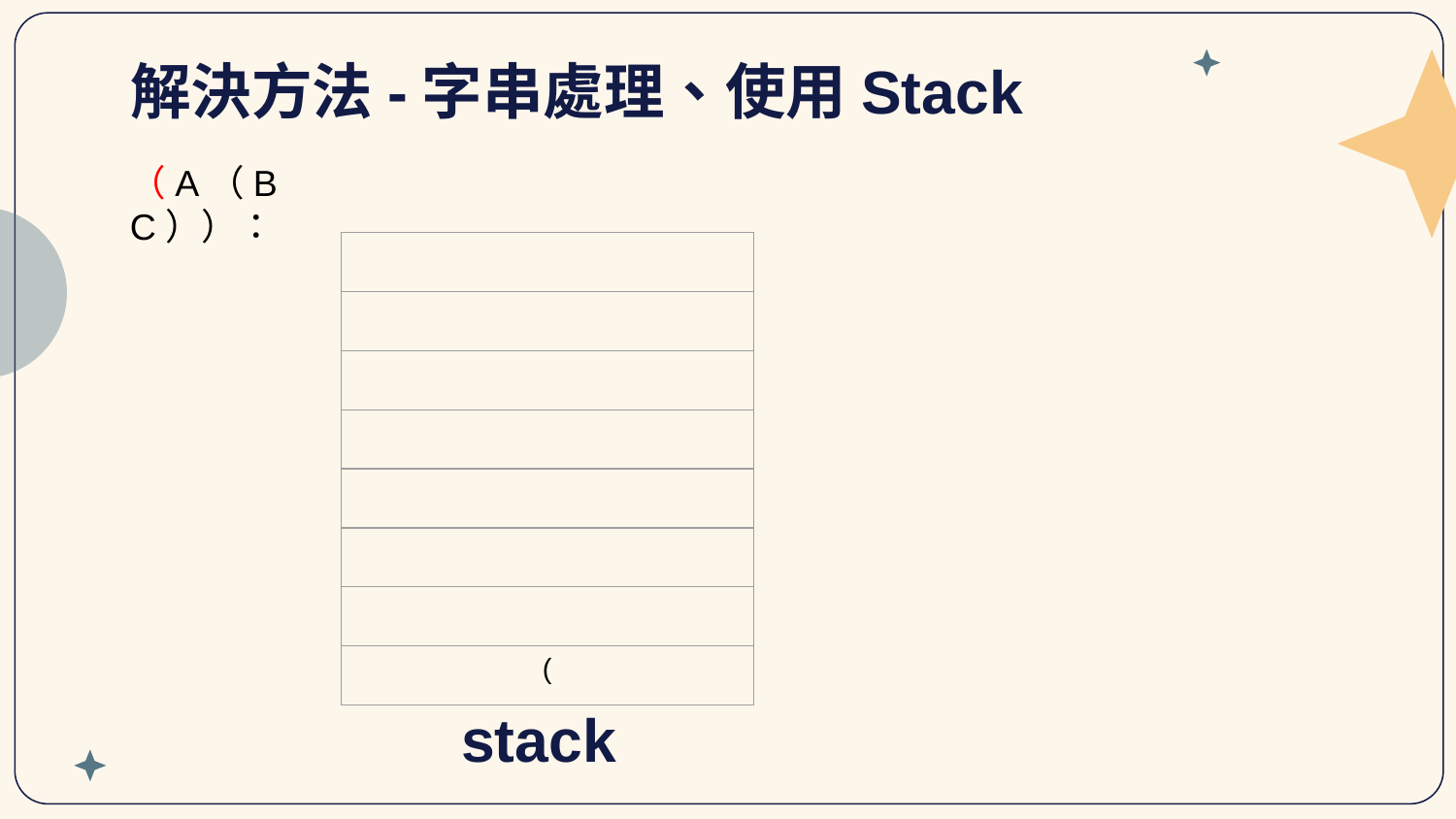

# 解決方法-字串處理、使用Stack
（A（BC））：

|  |
| --- |
|  |
|  |
|  |
|  |
|  |
|  |
| ( |
stack